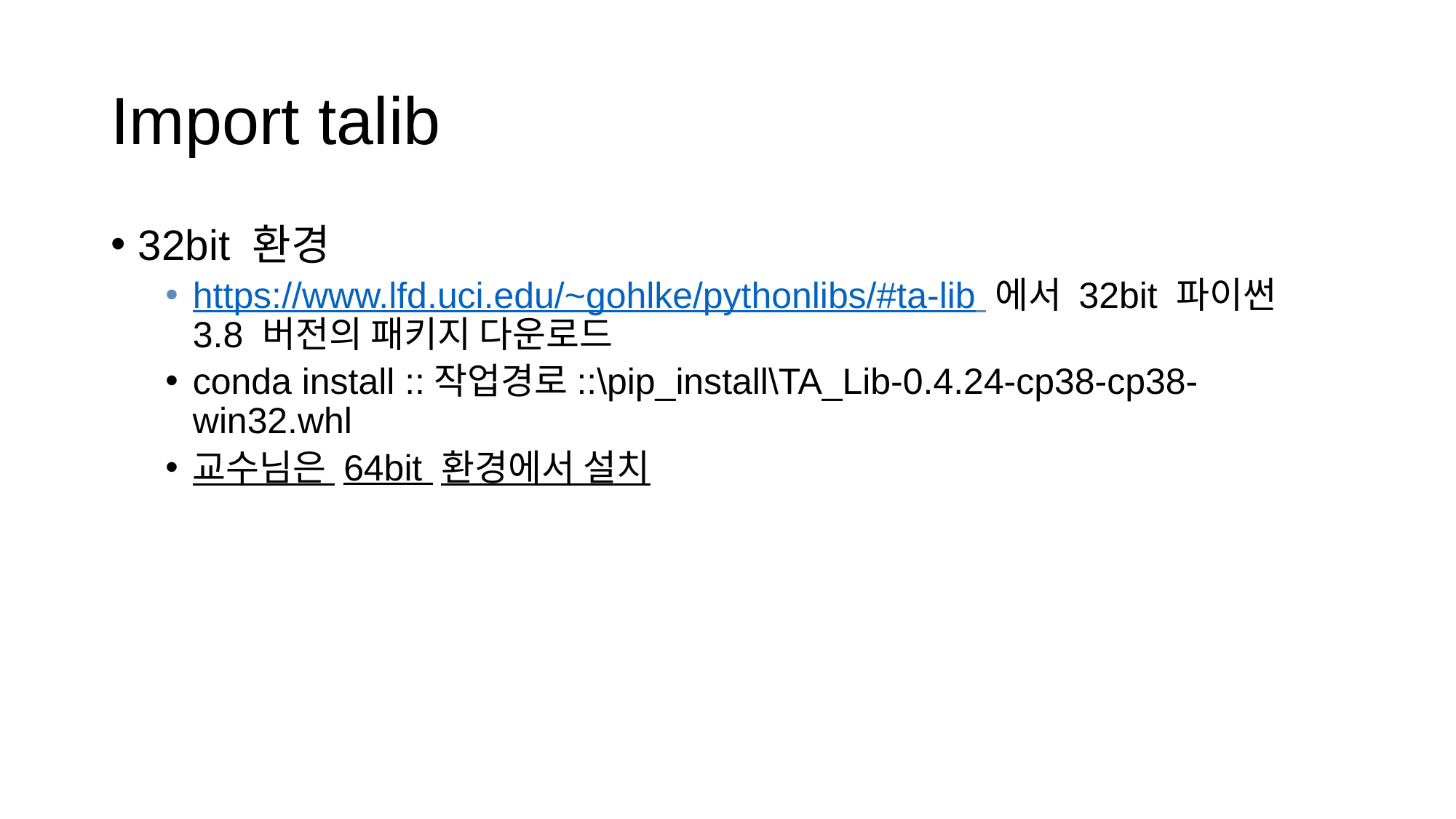

# Import talib
32bit 환경
https://www.lfd.uci.edu/~gohlke/pythonlibs/#ta-lib 에서 32bit 파이썬 3.8 버전의 패키지 다운로드
conda install ::작업경로::\pip_install\TA_Lib-0.4.24-cp38-cp38-win32.whl
교수님은 64bit 환경에서 설치